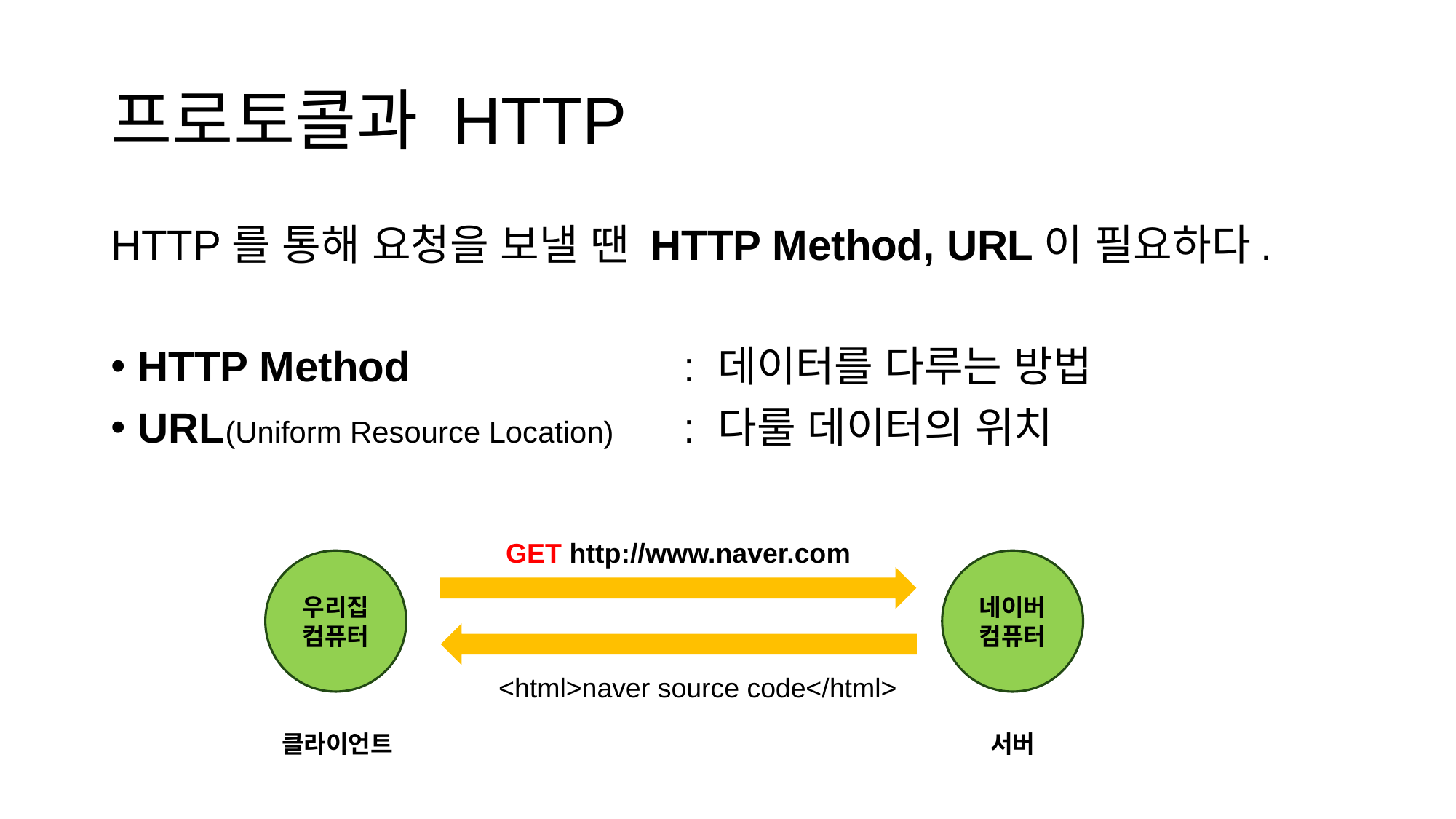

# 프로토콜과 HTTP
HTTP를 통해 요청을 보낼 땐 HTTP Method, URL이 필요하다.

HTTP Method 			: 데이터를 다루는 방법
URL(Uniform Resource Location) 	: 다룰 데이터의 위치
GET http://www.naver.com
우리집 컴퓨터
네이버 컴퓨터

<html>naver source code</html>
클라이언트
서버